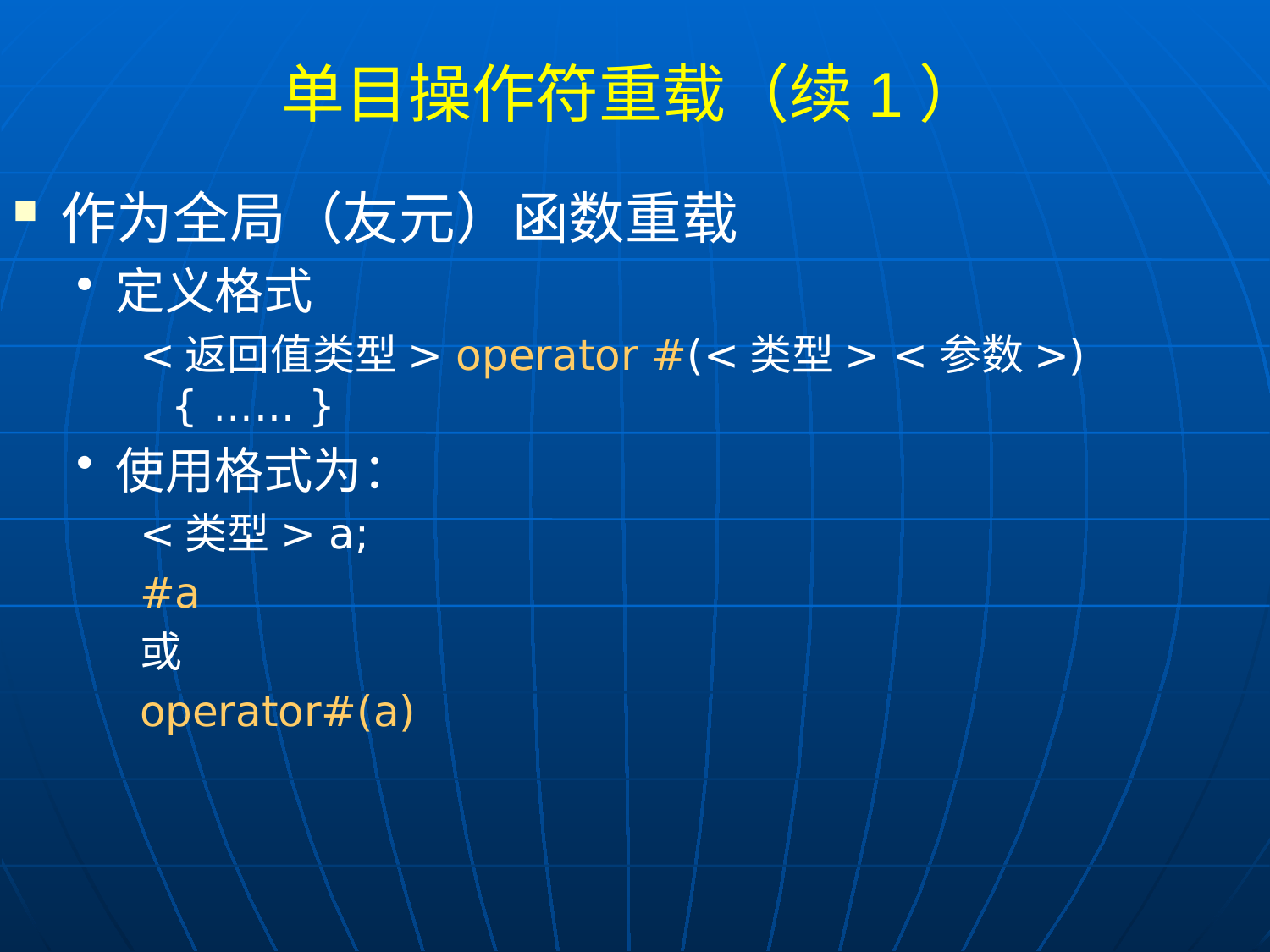

# 单目操作符重载（续1）
作为全局（友元）函数重载
定义格式
<返回值类型> operator #(<类型> <参数>) { …... }
使用格式为：
<类型> a;
#a
或
operator#(a)